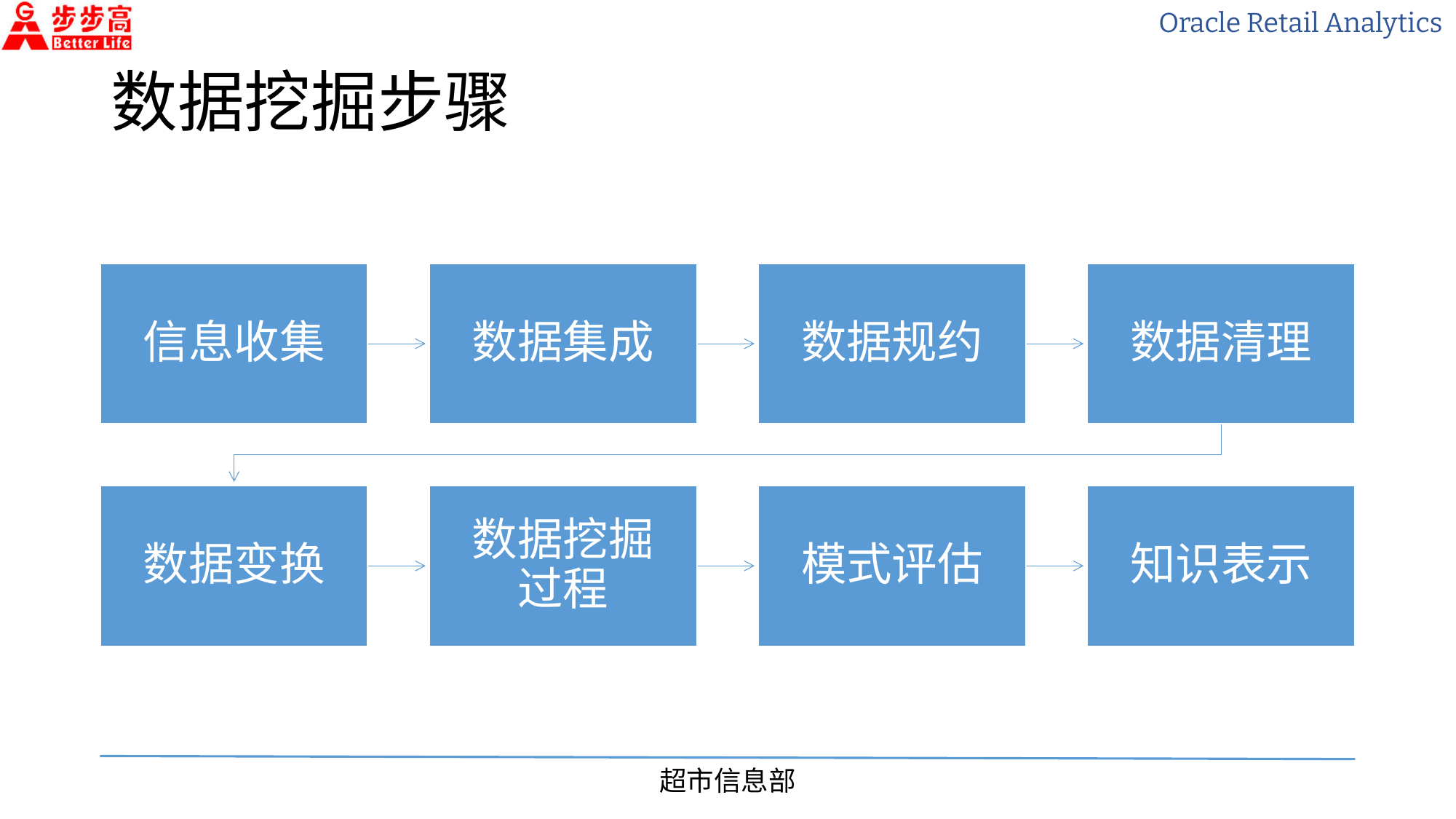

# 数据挖掘步骤

信息收集

数据集成

数据规约

数据清理

数据变换

数据挖掘过程

模式评估
知识表示